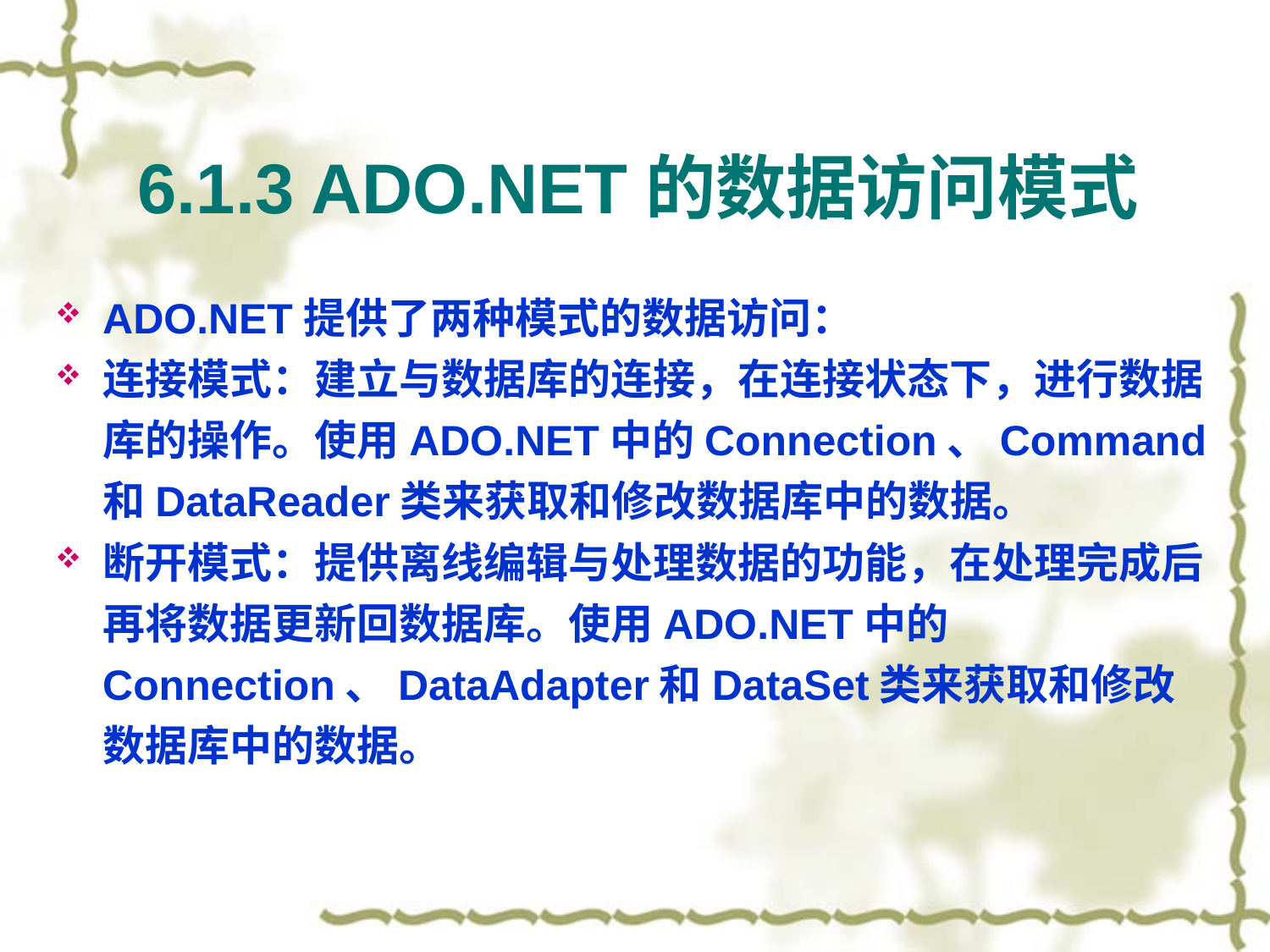

# 6.1.3 ADO.NET的数据访问模式
ADO.NET提供了两种模式的数据访问：
连接模式：建立与数据库的连接，在连接状态下，进行数据库的操作。使用ADO.NET中的Connection、Command和DataReader类来获取和修改数据库中的数据。
断开模式：提供离线编辑与处理数据的功能，在处理完成后再将数据更新回数据库。使用ADO.NET中的Connection、DataAdapter和DataSet类来获取和修改数据库中的数据。